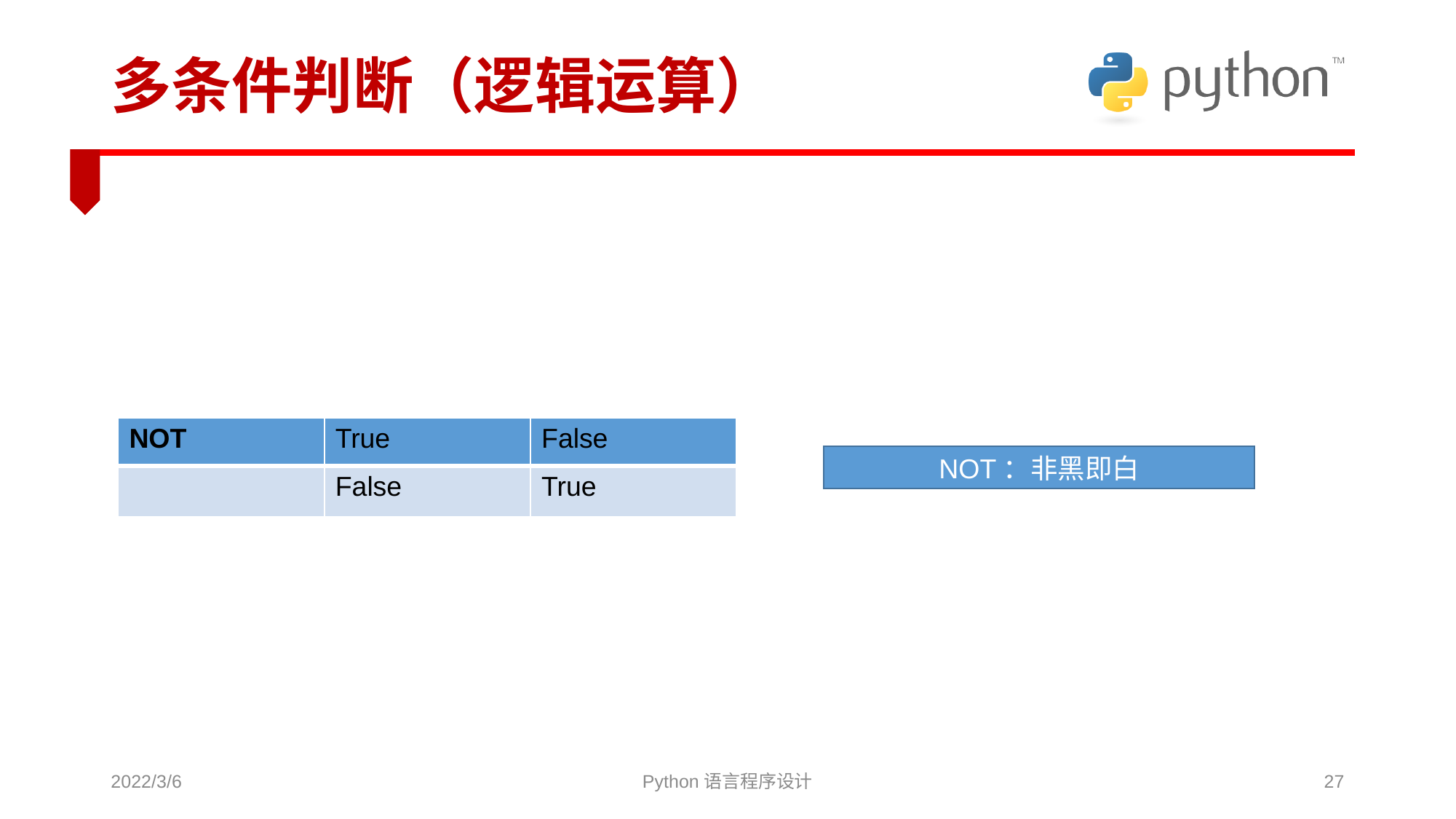

# 多条件判断（逻辑运算）

| NOT | True | False |
| --- | --- | --- |
|  | False | True |
NOT：非黑即白
2022/3/6
Python语言程序设计
27